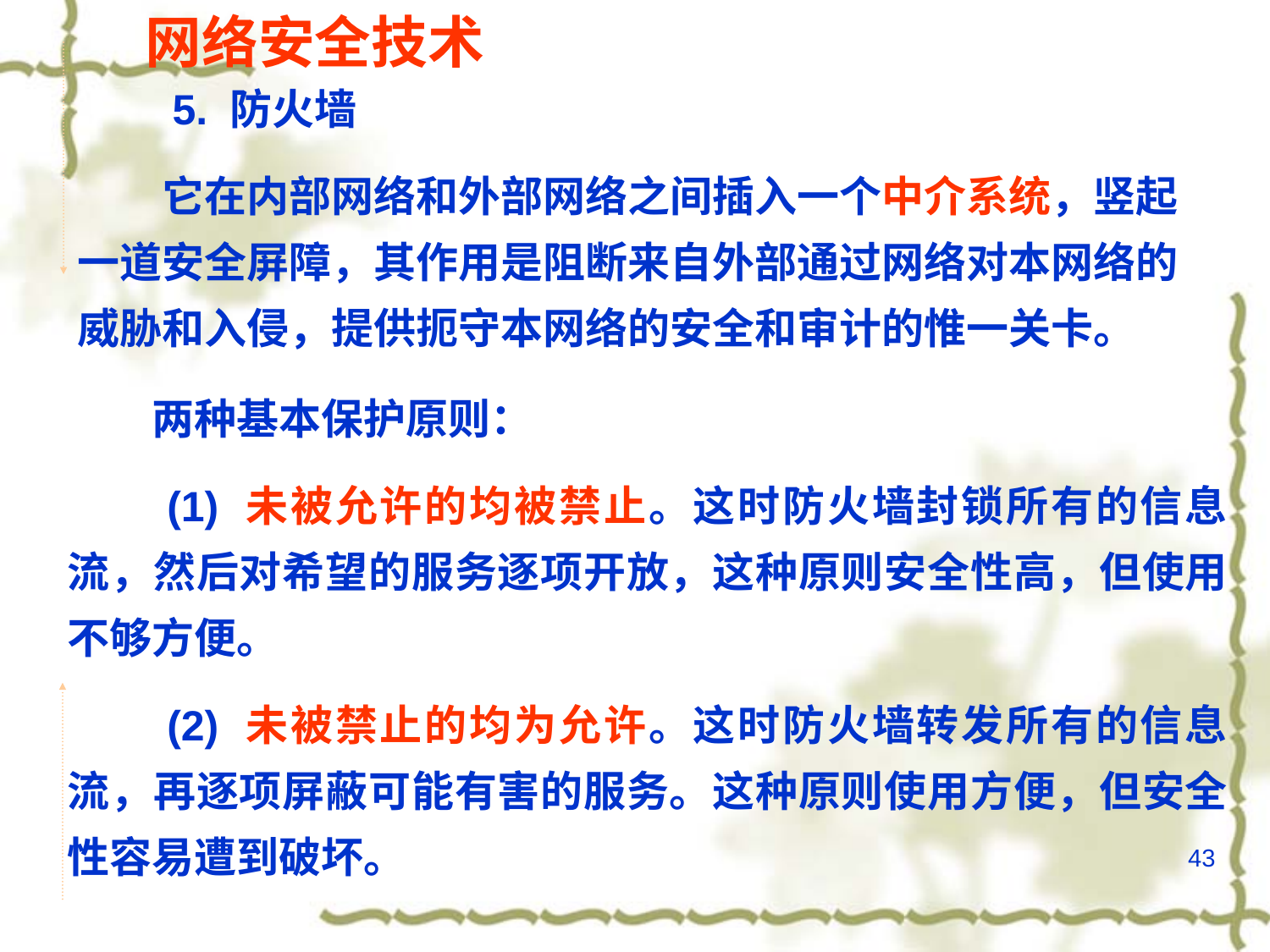

网络安全技术
　　5. 防火墙
　　它在内部网络和外部网络之间插入一个中介系统，竖起一道安全屏障，其作用是阻断来自外部通过网络对本网络的威胁和入侵，提供扼守本网络的安全和审计的惟一关卡。

　　两种基本保护原则：
　　(1) 未被允许的均被禁止。这时防火墙封锁所有的信息流，然后对希望的服务逐项开放，这种原则安全性高，但使用不够方便。
　　(2) 未被禁止的均为允许。这时防火墙转发所有的信息流，再逐项屏蔽可能有害的服务。这种原则使用方便，但安全性容易遭到破坏。
43